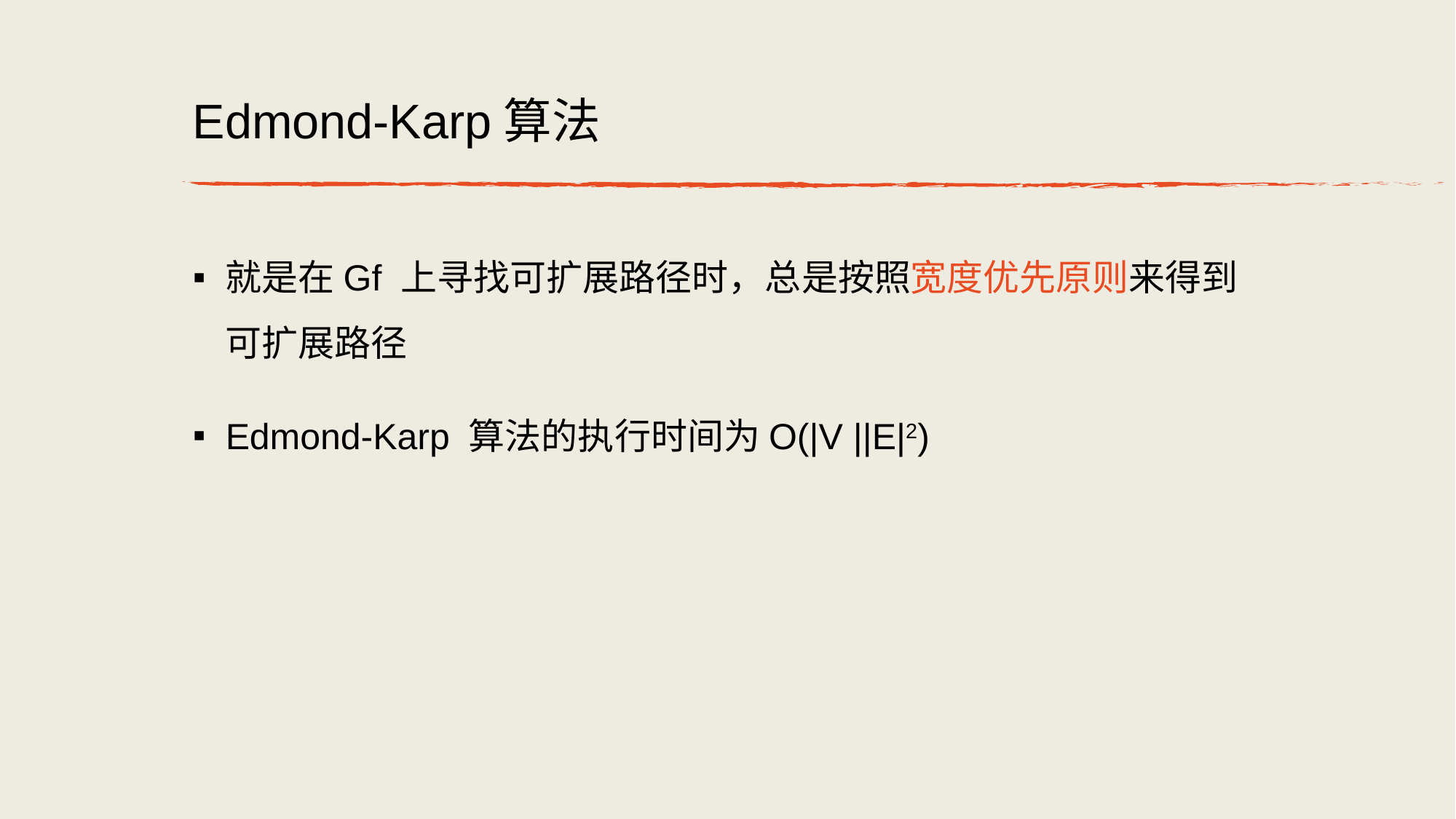

# Edmond-Karp算法
就是在Gf 上寻找可扩展路径时，总是按照宽度优先原则来得到可扩展路径
Edmond-Karp 算法的执⾏时间为O(|V ||E|2)